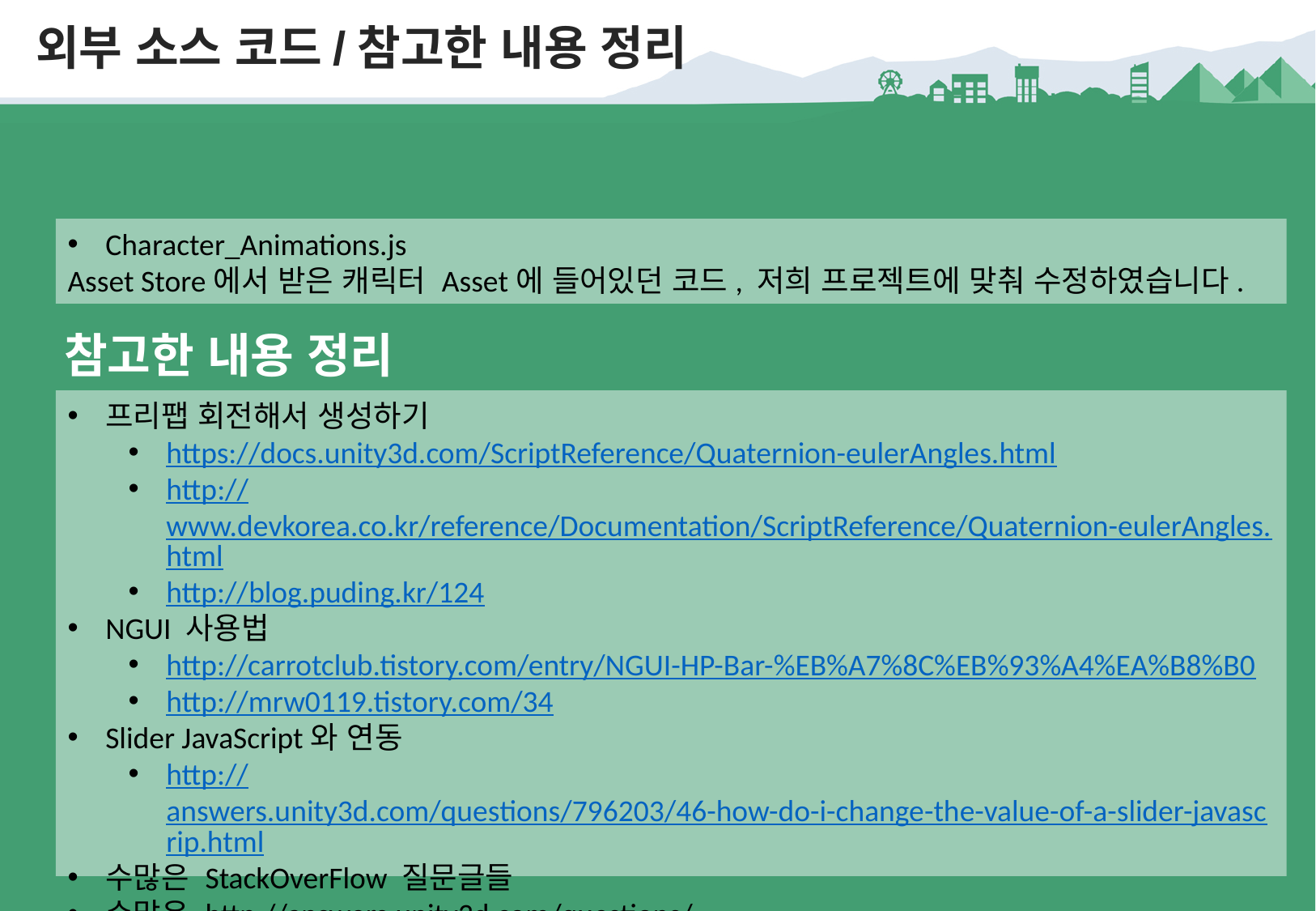

외부 소스 코드/참고한 내용 정리
외부 소스 코드
Character_Animations.js
Asset Store에서 받은 캐릭터 Asset에 들어있던 코드, 저희 프로젝트에 맞춰 수정하였습니다.
참고한 내용 정리
프리팹 회전해서 생성하기
https://docs.unity3d.com/ScriptReference/Quaternion-eulerAngles.html
http://www.devkorea.co.kr/reference/Documentation/ScriptReference/Quaternion-eulerAngles.html
http://blog.puding.kr/124
NGUI 사용법
http://carrotclub.tistory.com/entry/NGUI-HP-Bar-%EB%A7%8C%EB%93%A4%EA%B8%B0
http://mrw0119.tistory.com/34
Slider JavaScript와 연동
http://answers.unity3d.com/questions/796203/46-how-do-i-change-the-value-of-a-slider-javascrip.html
수많은 StackOverFlow 질문글들
수많은 http://answers.unity3d.com/questions/